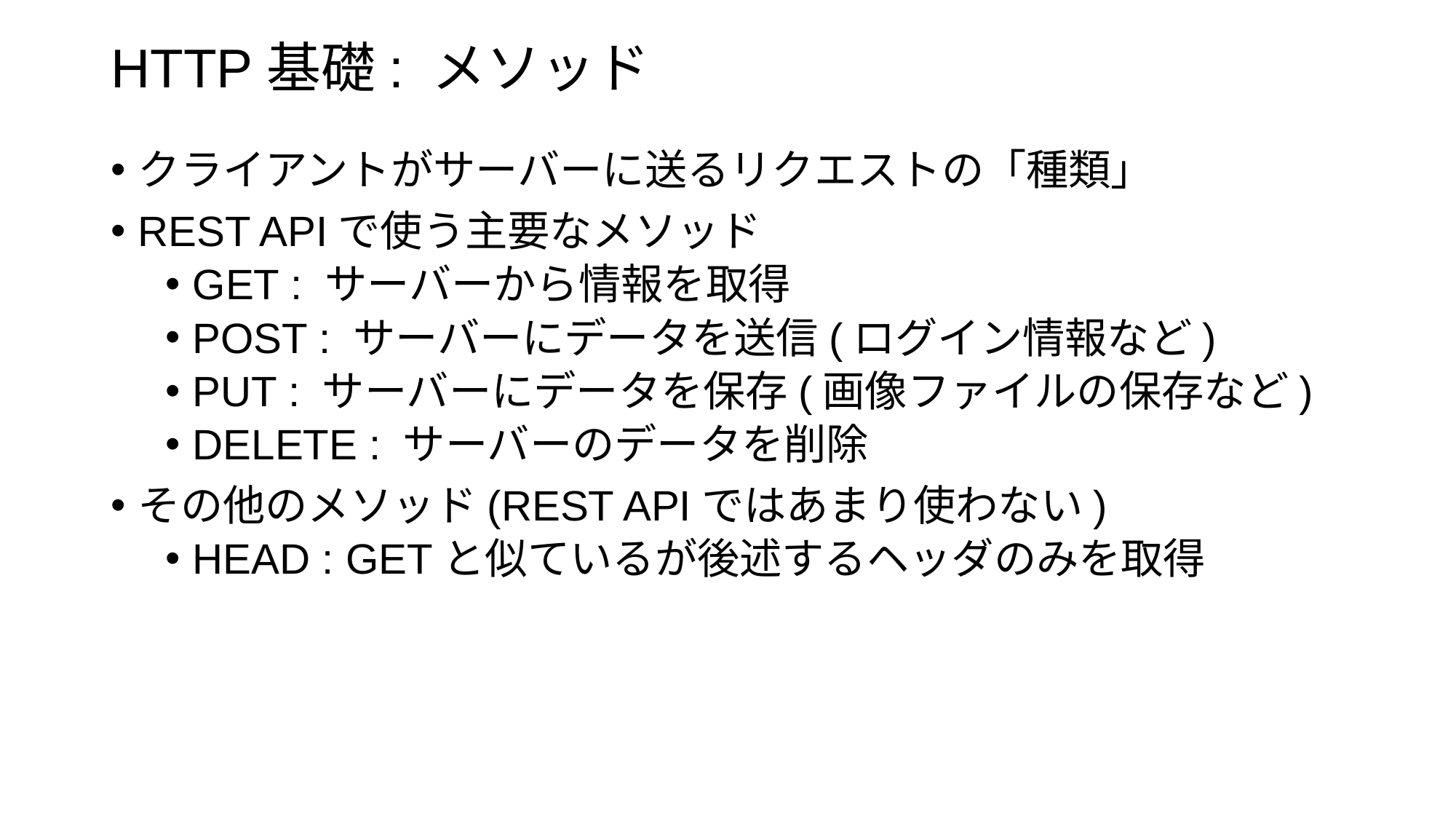

# HTTP基礎: メソッド
クライアントがサーバーに送るリクエストの「種類」
REST APIで使う主要なメソッド
GET : サーバーから情報を取得
POST : サーバーにデータを送信(ログイン情報など)
PUT : サーバーにデータを保存(画像ファイルの保存など)
DELETE : サーバーのデータを削除
その他のメソッド(REST APIではあまり使わない)
HEAD : GETと似ているが後述するヘッダのみを取得